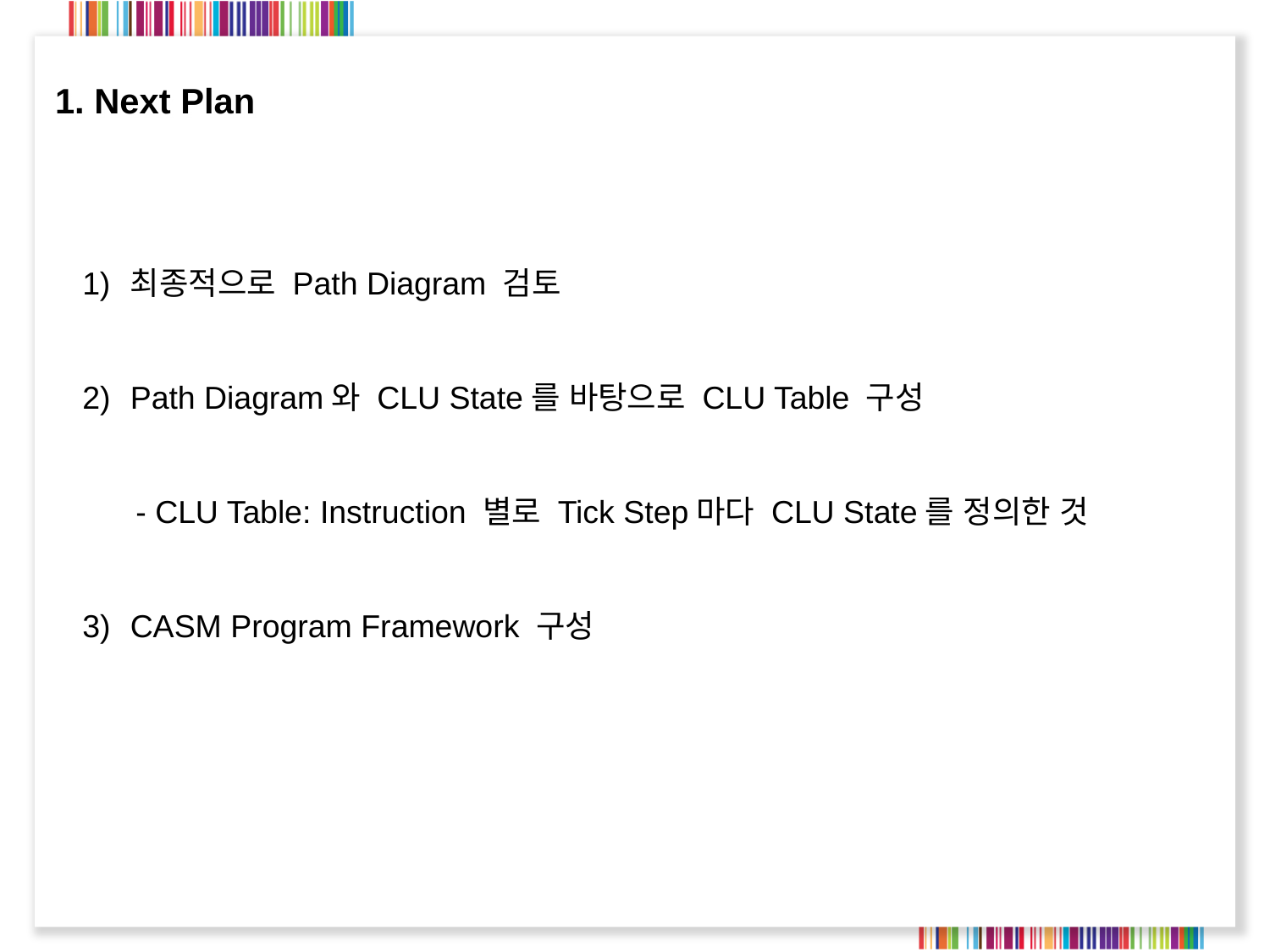

1. Next Plan
최종적으로 Path Diagram 검토
Path Diagram와 CLU State를 바탕으로 CLU Table 구성
      - CLU Table: Instruction 별로 Tick Step마다 CLU State를 정의한 것
CASM Program Framework 구성